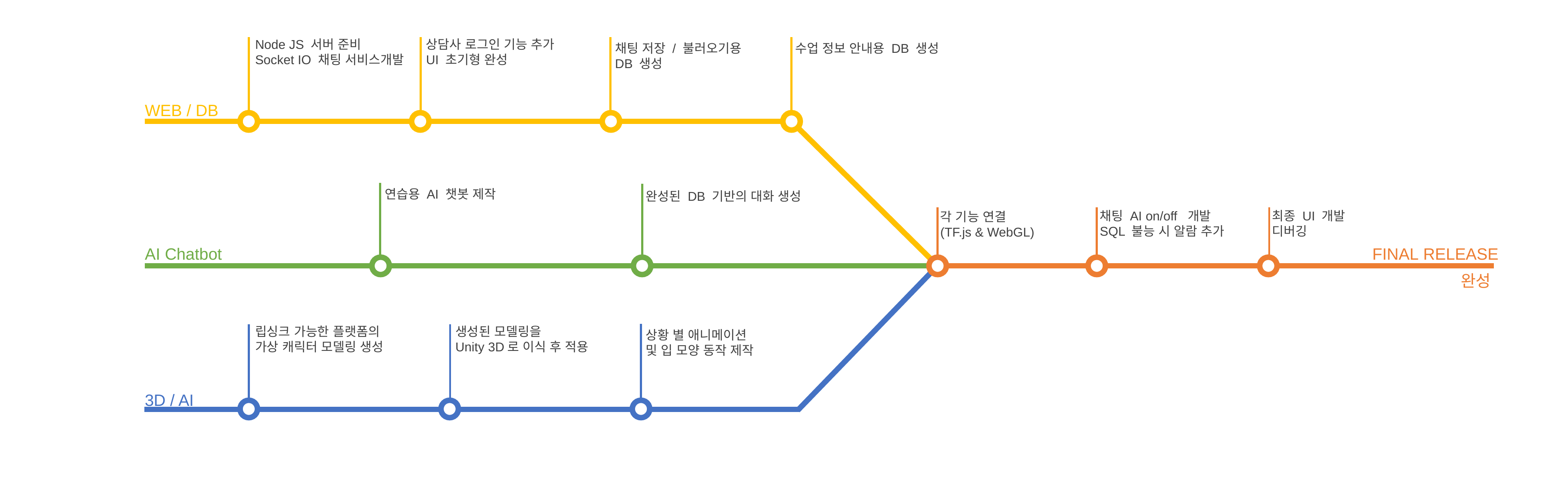

Node JS 서버 준비
Socket IO 채팅 서비스개발
상담사 로그인 기능 추가
UI 초기형 완성
채팅 저장 / 불러오기용
DB 생성
수업 정보 안내용 DB 생성
WEB / DB

연습용 AI 챗봇 제작
완성된 DB 기반의 대화 생성

채팅 AI on/off  개발
SQL 불능 시 알람 추가
최종 UI 개발
디버깅
각 기능 연결
(TF.js & WebGL)
AI Chatbot
FINAL RELEASE

완성
립싱크 가능한 플랫폼의
가상 캐릭터 모델링 생성
생성된 모델링을
Unity 3D로 이식 후 적용
상황 별 애니메이션
및 입 모양 동작 제작
3D / AI